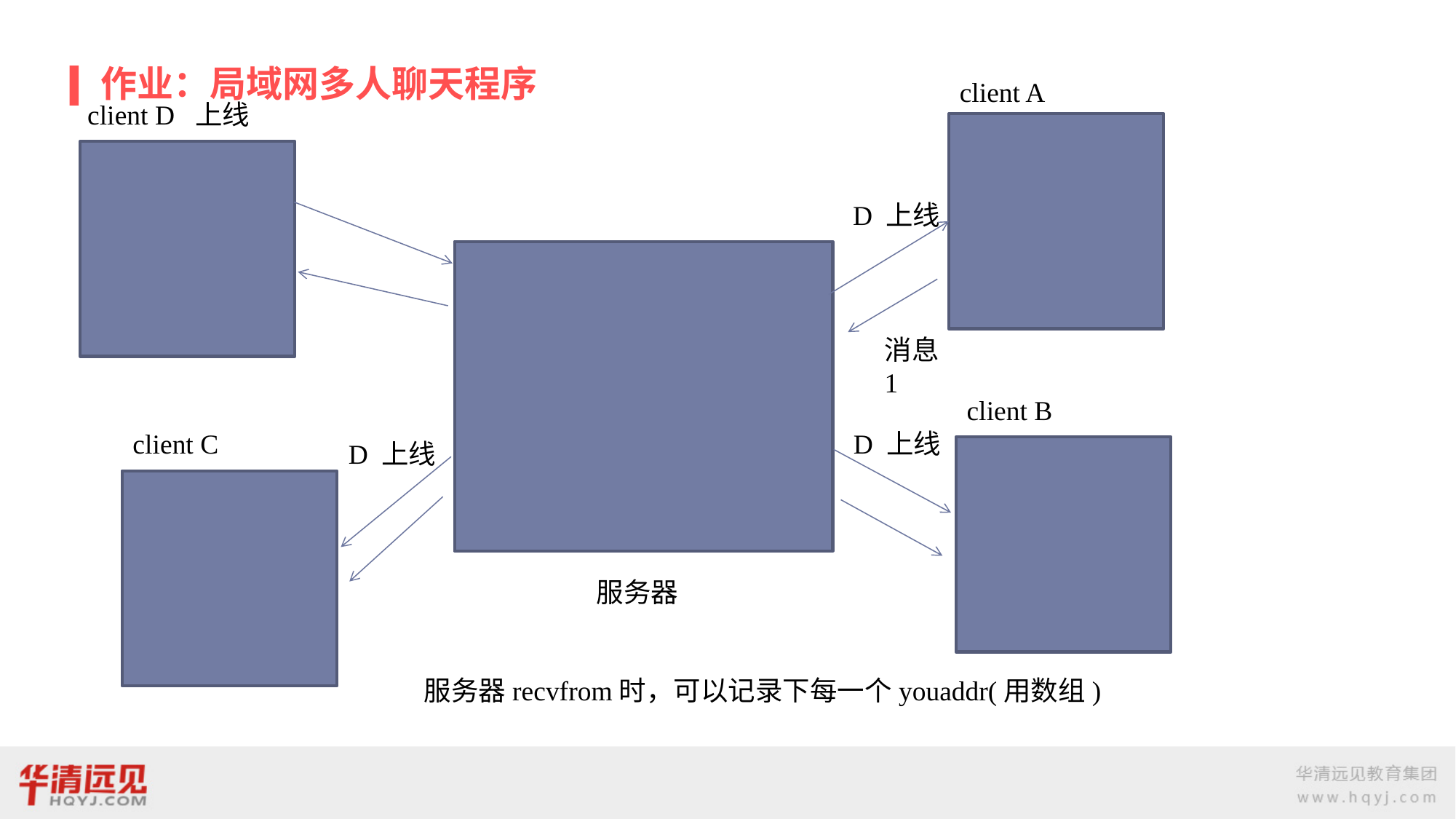

# 作业：局域网多人聊天程序
client A
client D  上线

D 上线

消息1
client B
client C
D 上线
D 上线

服务器
服务器recvfrom时，可以记录下每一个youaddr(用数组)
14